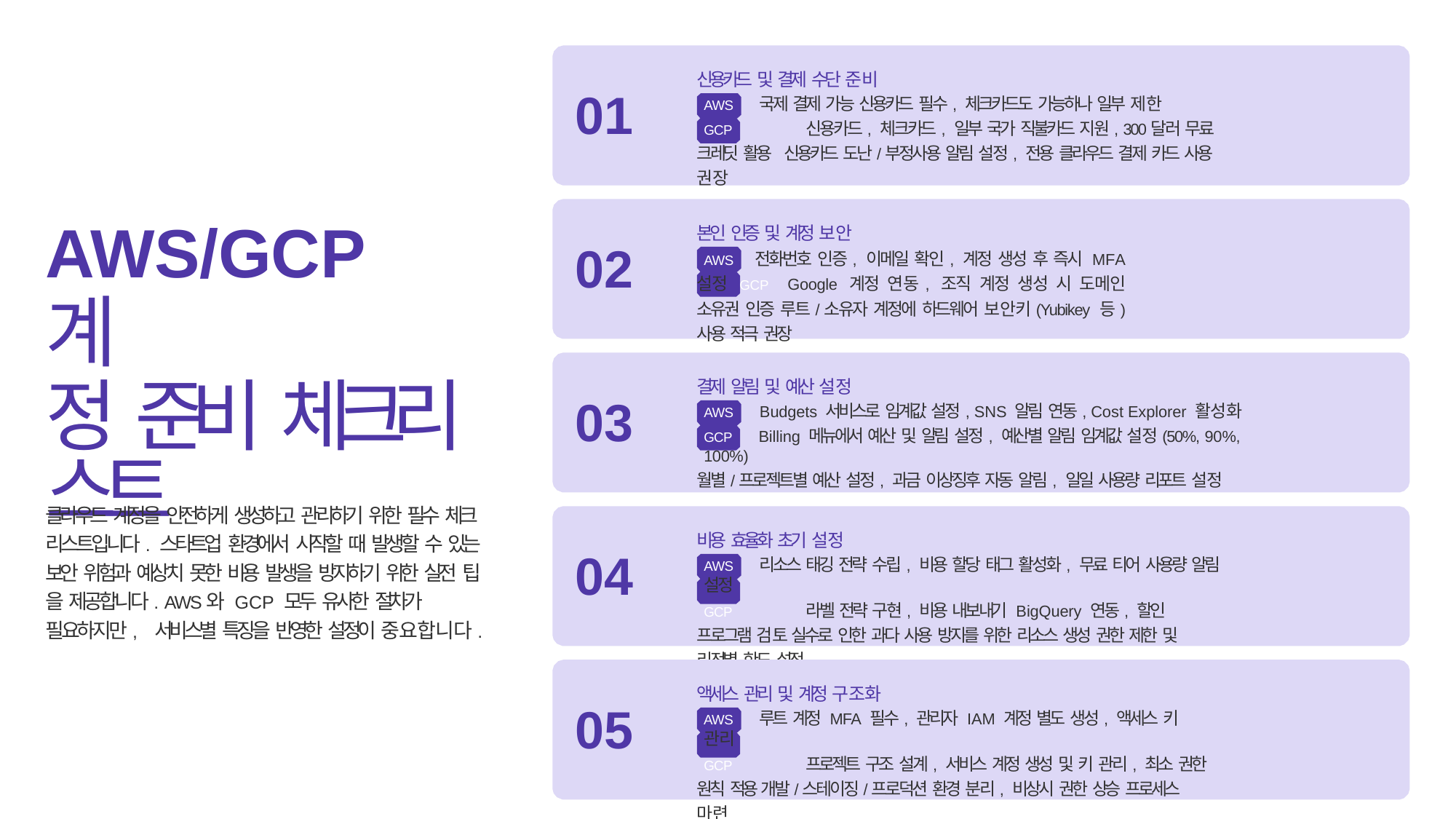

신용카드 및 결제 수단 준비
AWS	국제 결제 가능 신용카드 필수, 체크카드도 가능하나 일부 제한
GCP	신용카드, 체크카드, 일부 국가 직불카드 지원, 300달러 무료 크레딧 활용 신용카드 도난/부정사용 알림 설정, 전용 클라우드 결제 카드 사용 권장
# 01

AWS/GCP 계
정 준비 체크리 스트
본인 인증 및 계정 보안
AWS 전화번호 인증, 이메일 확인, 계정 생성 후 즉시 MFA 설정 GCP Google 계정 연동, 조직 계정 생성 시 도메인 소유권 인증 루트/소유자 계정에 하드웨어 보안키(Yubikey 등) 사용 적극 권장
02

결제 알림 및 예산 설정
AWS	Budgets 서비스로 임계값 설정, SNS 알림 연동, Cost Explorer 활성화
GCP	Billing 메뉴에서 예산 및 알림 설정, 예산별 알림 임계값 설정(50%, 90%, 100%)
월별/프로젝트별 예산 설정, 과금 이상징후 자동 알림, 일일 사용량 리포트 설정
03

클라우드 계정을 안전하게 생성하고 관리하기 위한 필수 체크

리스트입니다. 스타트업 환경에서 시작할 때 발생할 수 있는 보안 위험과 예상치 못한 비용 발생을 방지하기 위한 실전 팁 을 제공합니다. AWS와 GCP 모두 유사한 절차가 필요하지만, 서비스별 특징을 반영한 설정이 중요합니다.
비용 효율화 초기 설정
AWS	리소스 태깅 전략 수립, 비용 할당 태그 활성화, 무료 티어 사용량 알림 설정
GCP	라벨 전략 구현, 비용 내보내기 BigQuery 연동, 할인 프로그램 검토 실수로 인한 과다 사용 방지를 위한 리소스 생성 권한 제한 및 리전별 한도 설정
04

액세스 관리 및 계정 구조화
AWS	루트 계정 MFA 필수, 관리자 IAM 계정 별도 생성, 액세스 키 관리
GCP	프로젝트 구조 설계, 서비스 계정 생성 및 키 관리, 최소 권한 원칙 적용 개발/스테이징/프로덕션 환경 분리, 비상시 권한 상승 프로세스 마련
05